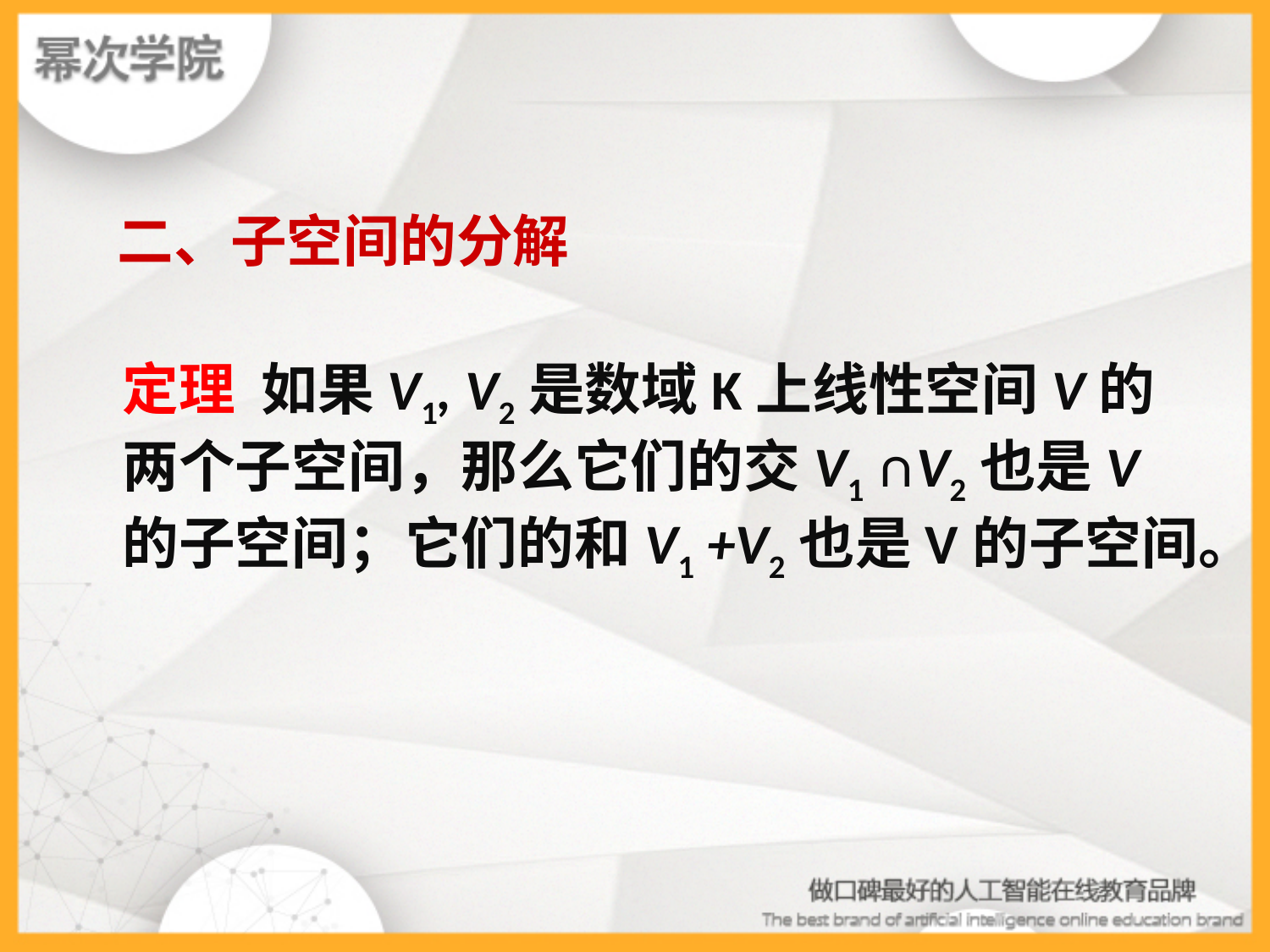

二、子空间的分解
定理  如果V1, V2是数域K上线性空间V的两个子空间，那么它们的交V1 ∩V2也是V的子空间；它们的和V1 +V2也是V的子空间。